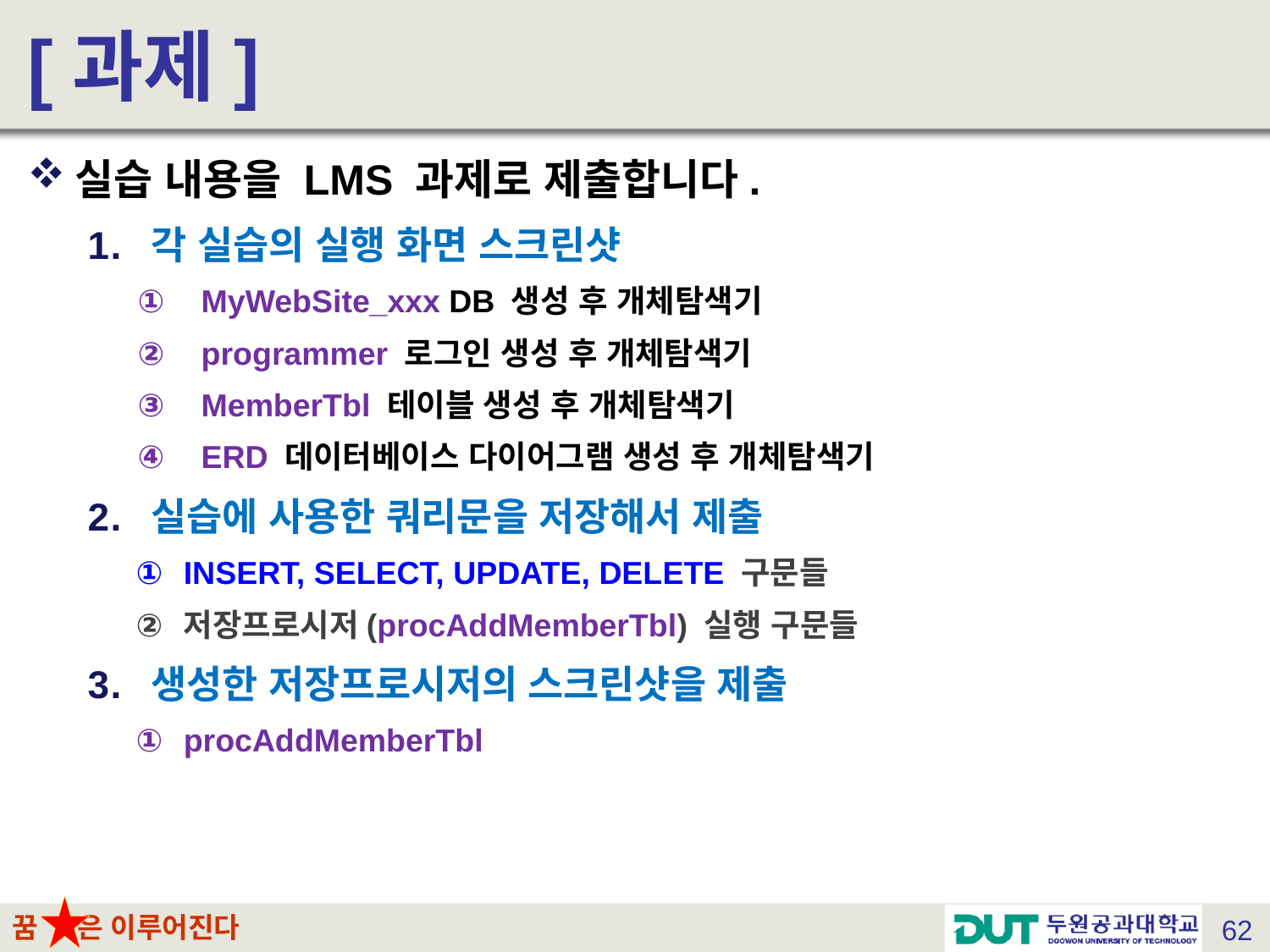

# [과제]
실습 내용을 LMS 과제로 제출합니다.
각 실습의 실행 화면 스크린샷
MyWebSite_xxx DB 생성 후 개체탐색기
programmer 로그인 생성 후 개체탐색기
MemberTbl 테이블 생성 후 개체탐색기
ERD 데이터베이스 다이어그램 생성 후 개체탐색기
실습에 사용한 쿼리문을 저장해서 제출
INSERT, SELECT, UPDATE, DELETE 구문들
저장프로시저(procAddMemberTbl) 실행 구문들
생성한 저장프로시저의 스크린샷을 제출
procAddMemberTbl